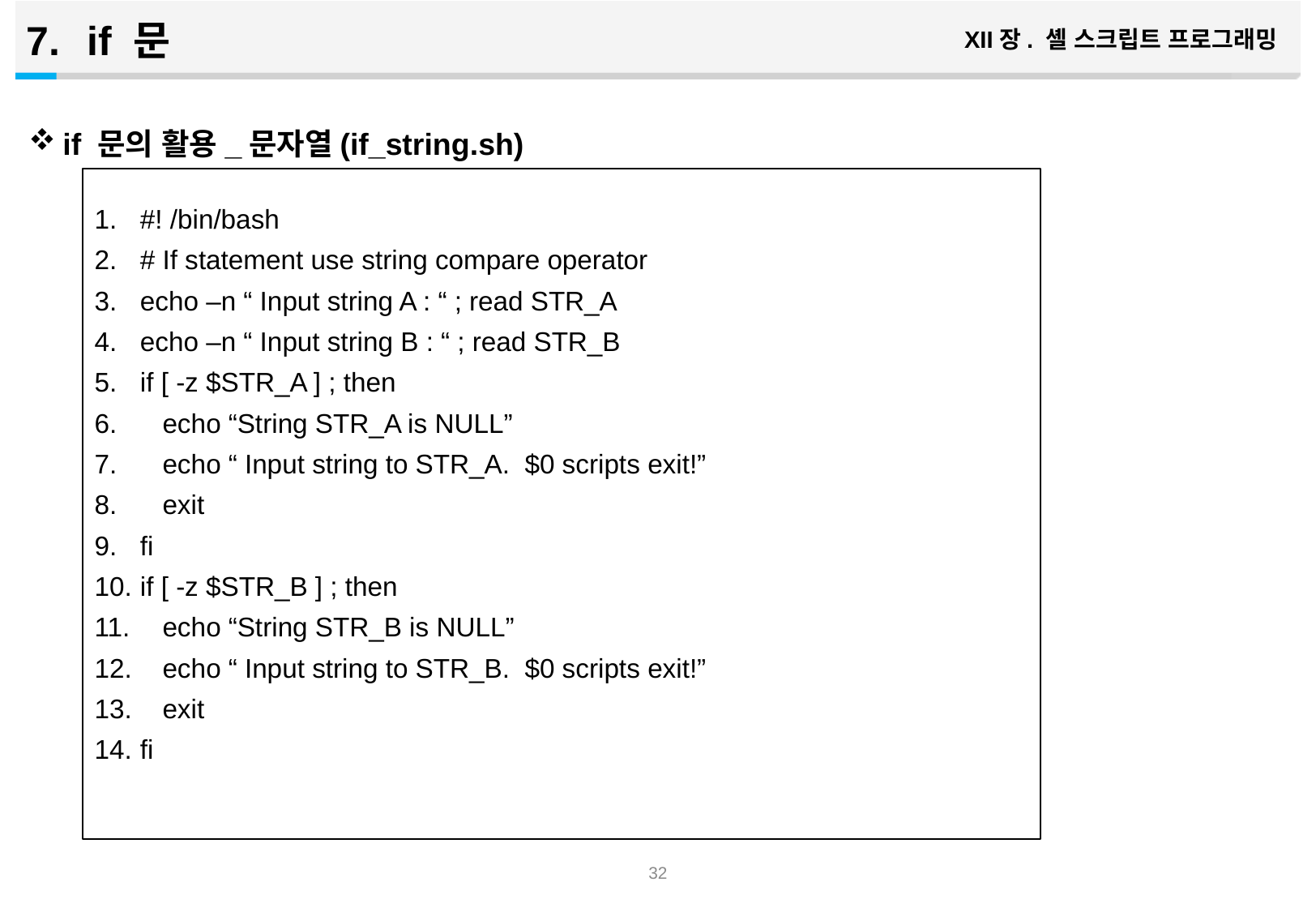

if 문
XII장. 셸 스크립트 프로그래밍
if 문의 활용_문자열(if_string.sh)

#! /bin/bash
# If statement use string compare operator
echo –n “ Input string A : “ ; read STR_A
echo –n “ Input string B : “ ; read STR_B
if [ -z $STR_A ] ; then
   echo “String STR_A is NULL”
   echo “ Input string to STR_A.  $0 scripts exit!”
   exit
fi
if [ -z $STR_B ] ; then
   echo “String STR_B is NULL”
   echo “ Input string to STR_B.  $0 scripts exit!”
   exit
fi

32